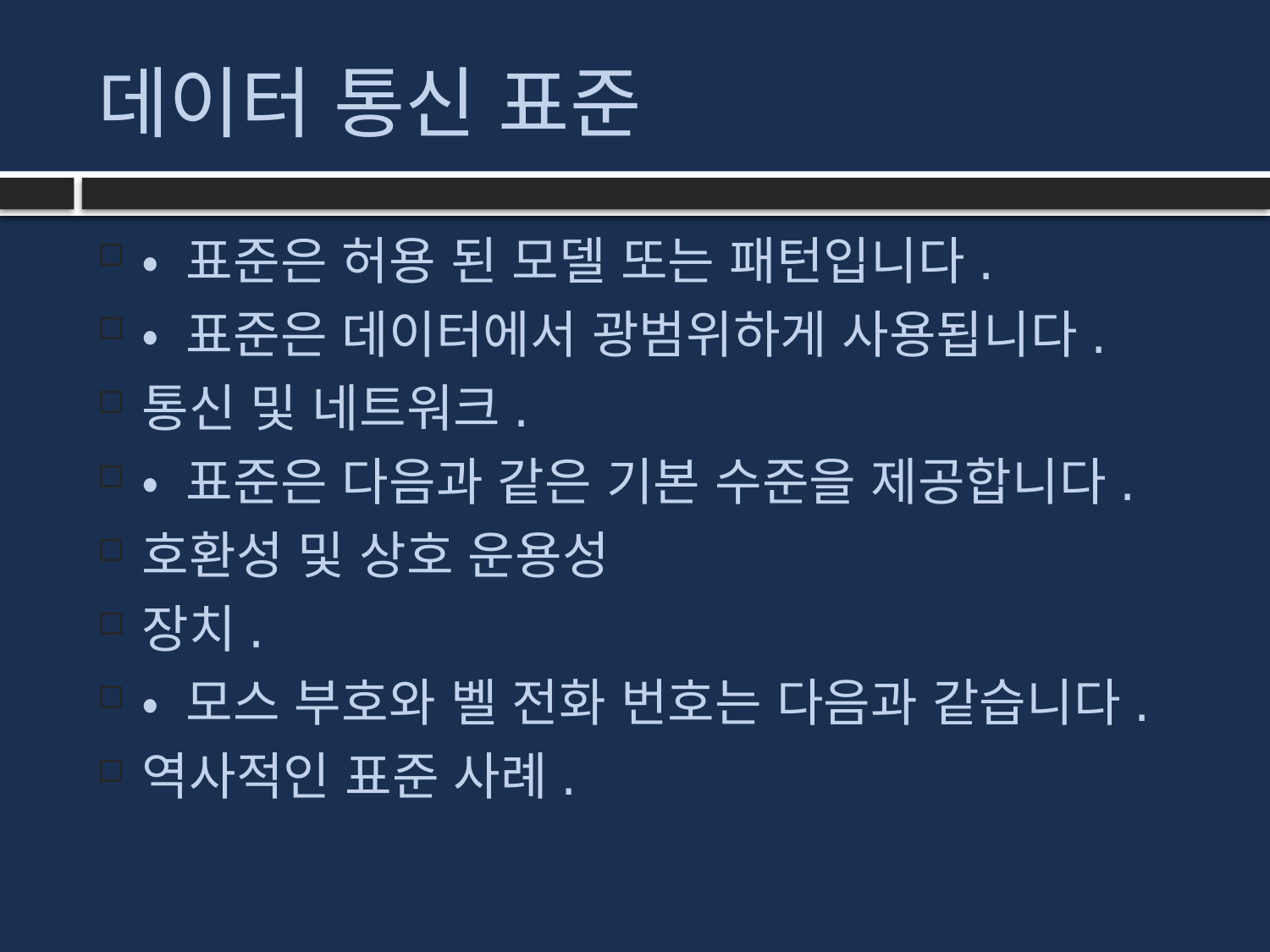

# 데이터 통신 표준
• 표준은 허용 된 모델 또는 패턴입니다.
• 표준은 데이터에서 광범위하게 사용됩니다.
통신 및 네트워크.
• 표준은 다음과 같은 기본 수준을 제공합니다.
호환성 및 상호 운용성
장치.
• 모스 부호와 벨 전화 번호는 다음과 같습니다.
역사적인 표준 사례.